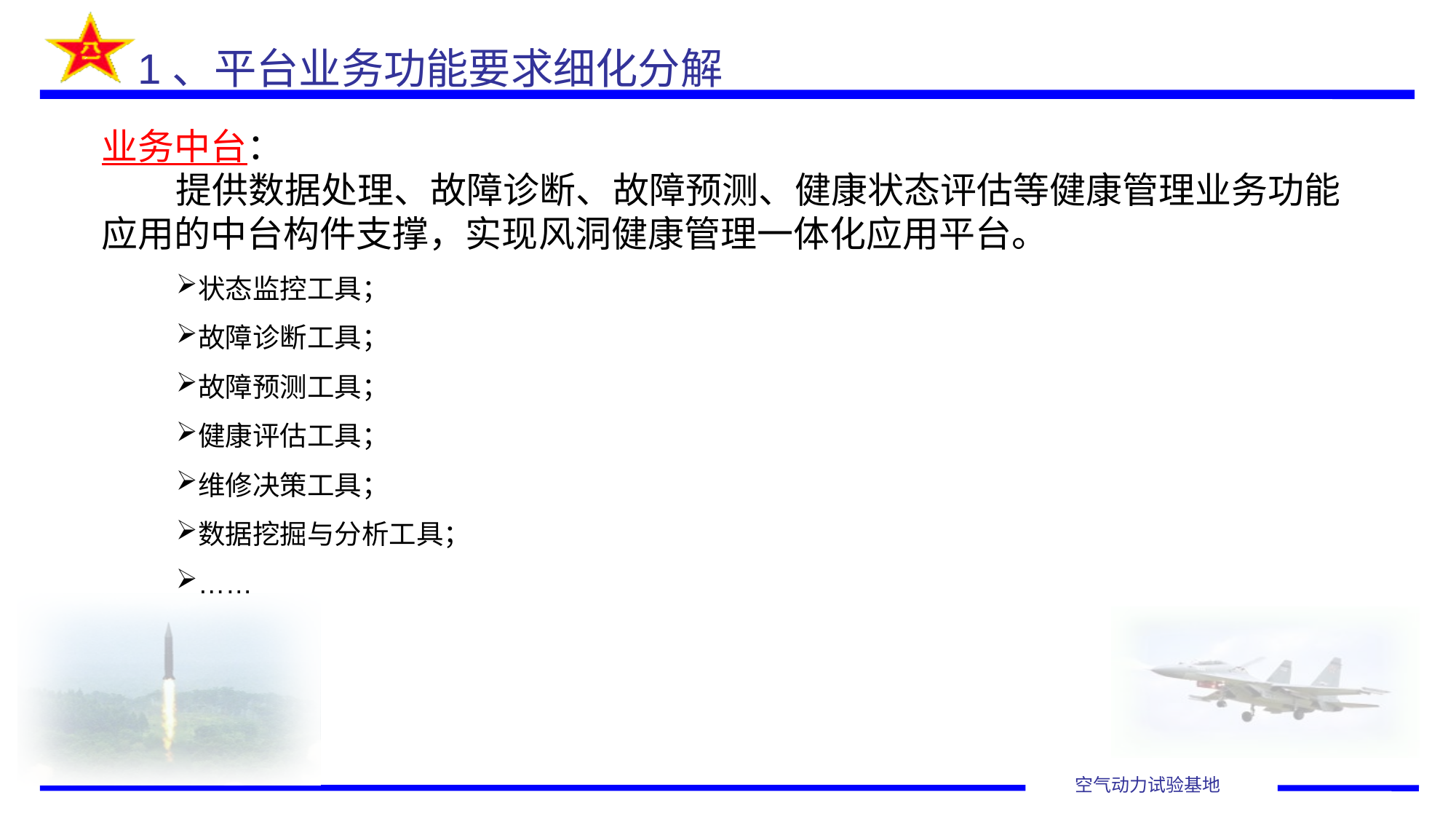

# 1、平台业务功能要求细化分解
业务中台：
        提供数据处理、故障诊断、故障预测、健康状态评估等健康管理业务功能应用的中台构件支撑，实现风洞健康管理一体化应用平台。
状态监控工具；
故障诊断工具；
故障预测工具；
健康评估工具；
维修决策工具；
数据挖掘与分析工具；
……